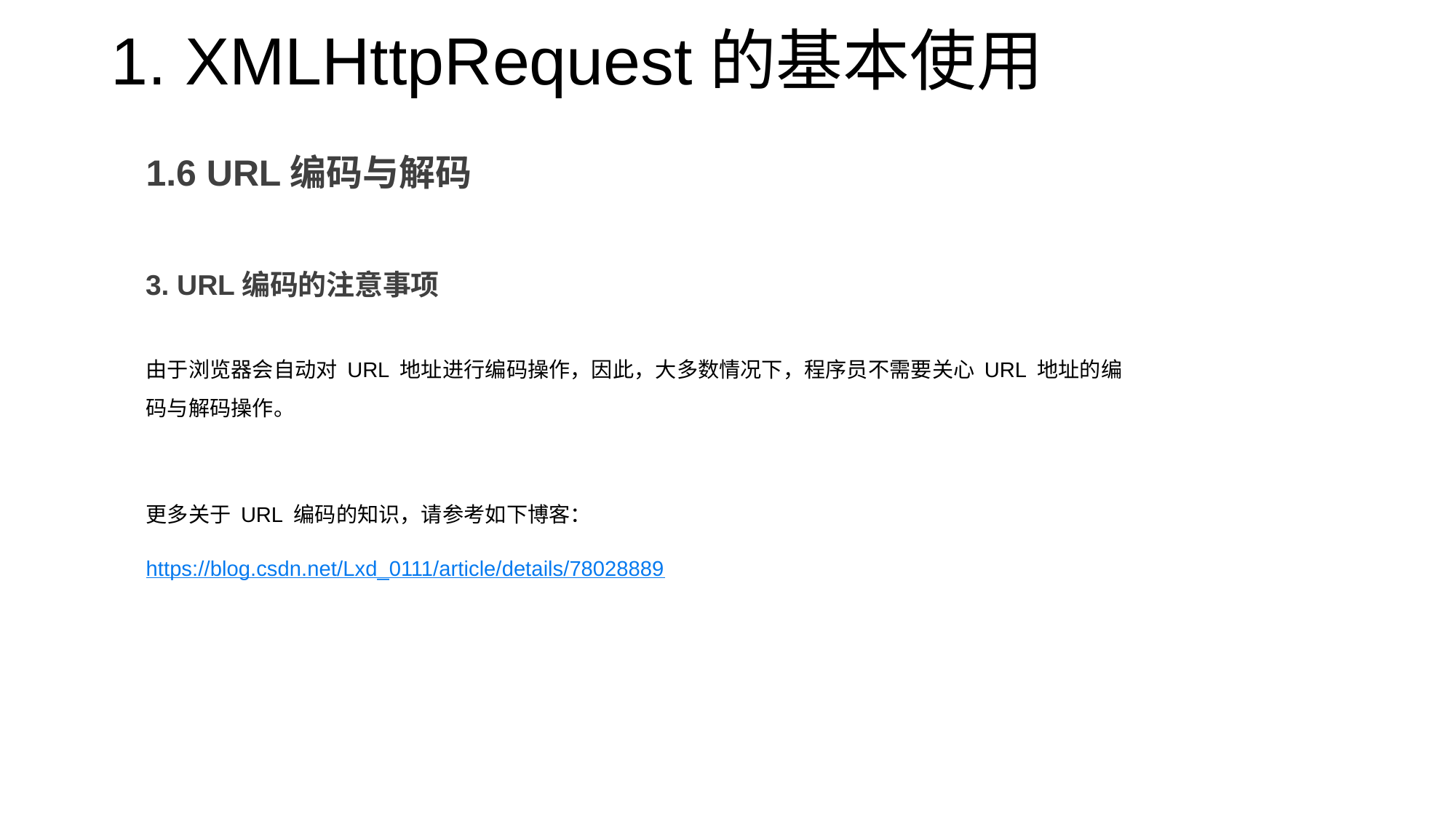

# 1. XMLHttpRequest的基本使用
1.6 URL编码与解码
3. URL编码的注意事项
由于浏览器会自动对 URL 地址进行编码操作，因此，大多数情况下，程序员不需要关心 URL 地址的编码与解码操作。

更多关于 URL 编码的知识，请参考如下博客：
https://blog.csdn.net/Lxd_0111/article/details/78028889